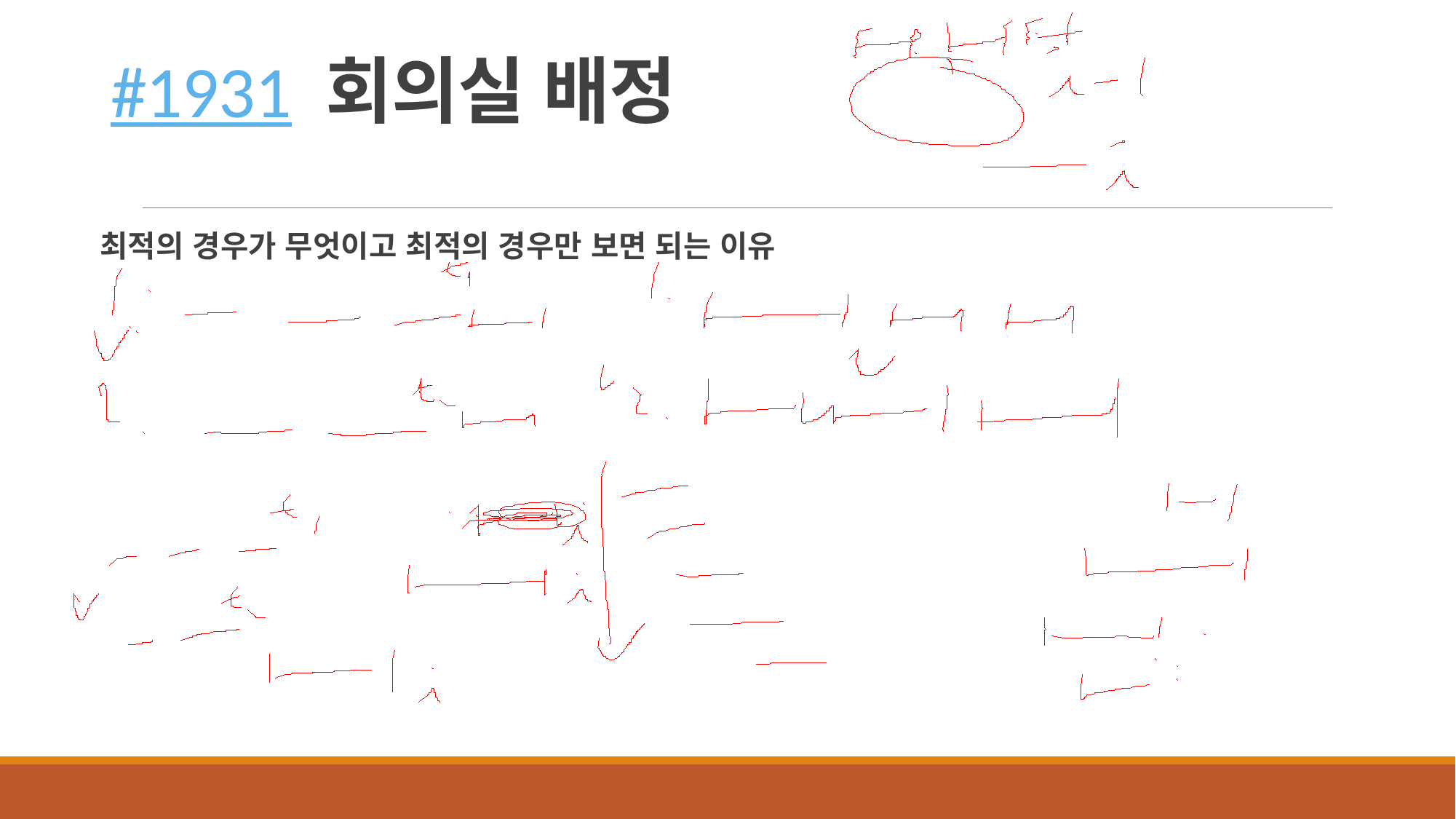

# #1931 회의실 배정

최적의 경우가 무엇이고 최적의 경우만 보면 되는 이유